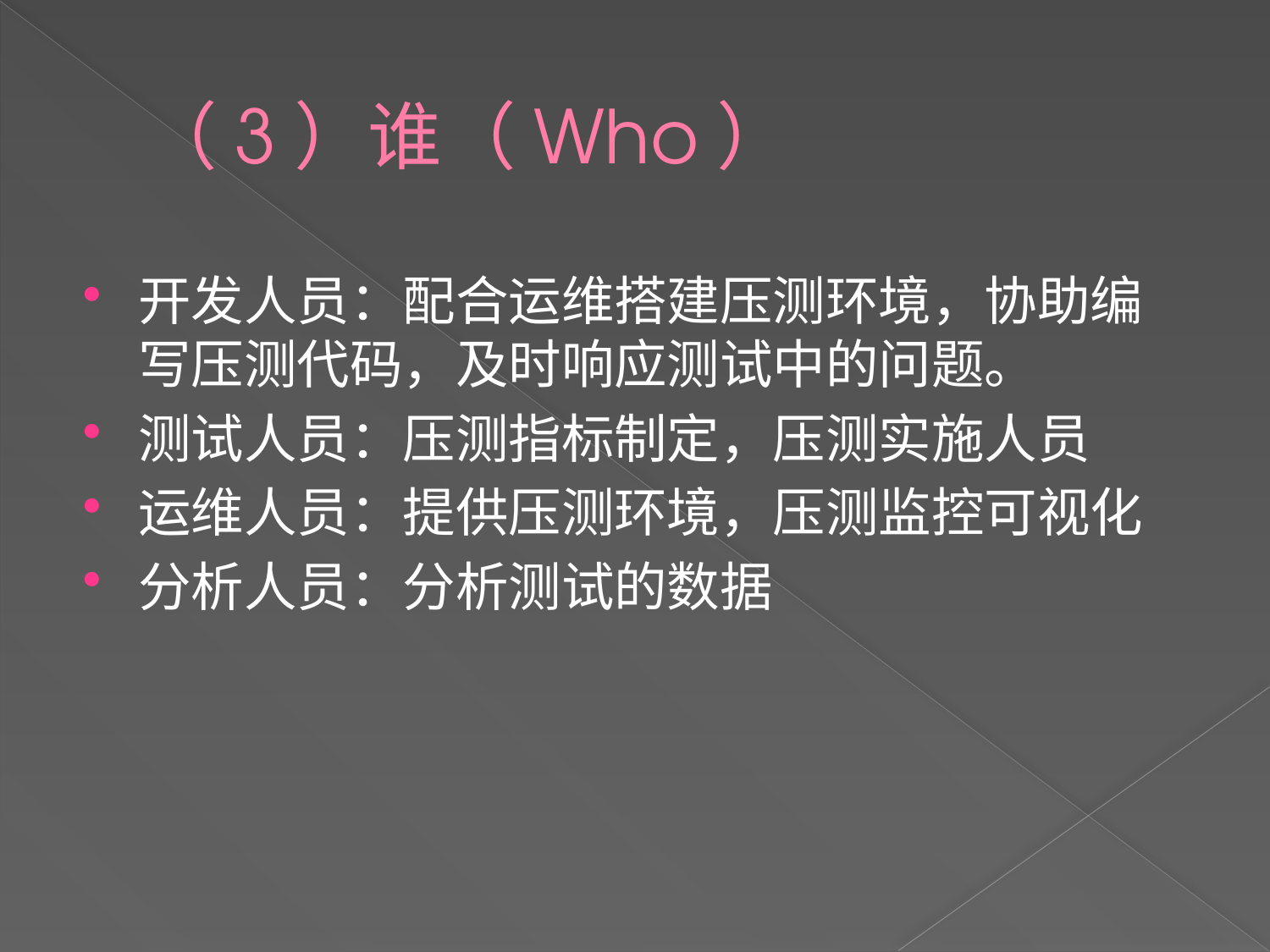

# （3）谁（Who）
开发人员：配合运维搭建压测环境，协助编写压测代码，及时响应测试中的问题。
测试人员：压测指标制定，压测实施人员
运维人员：提供压测环境，压测监控可视化
分析人员：分析测试的数据